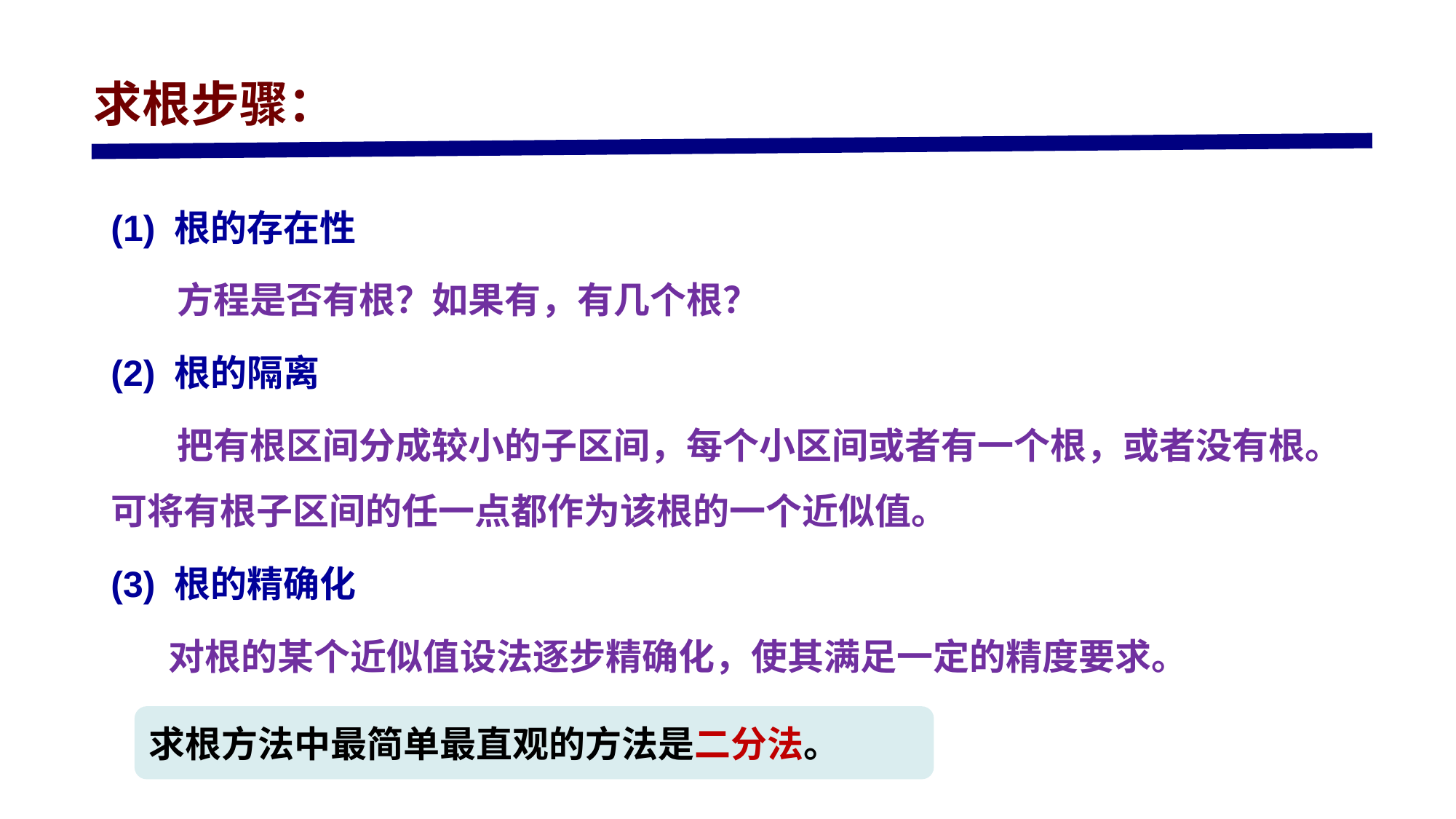

#
求根步骤：

(1) 根的存在性
       方程是否有根？如果有，有几个根？
(2) 根的隔离
       把有根区间分成较小的子区间，每个小区间或者有一个根，或者没有根。可将有根子区间的任一点都作为该根的一个近似值。
(3) 根的精确化
      对根的某个近似值设法逐步精确化，使其满足一定的精度要求。
求根方法中最简单最直观的方法是二分法。